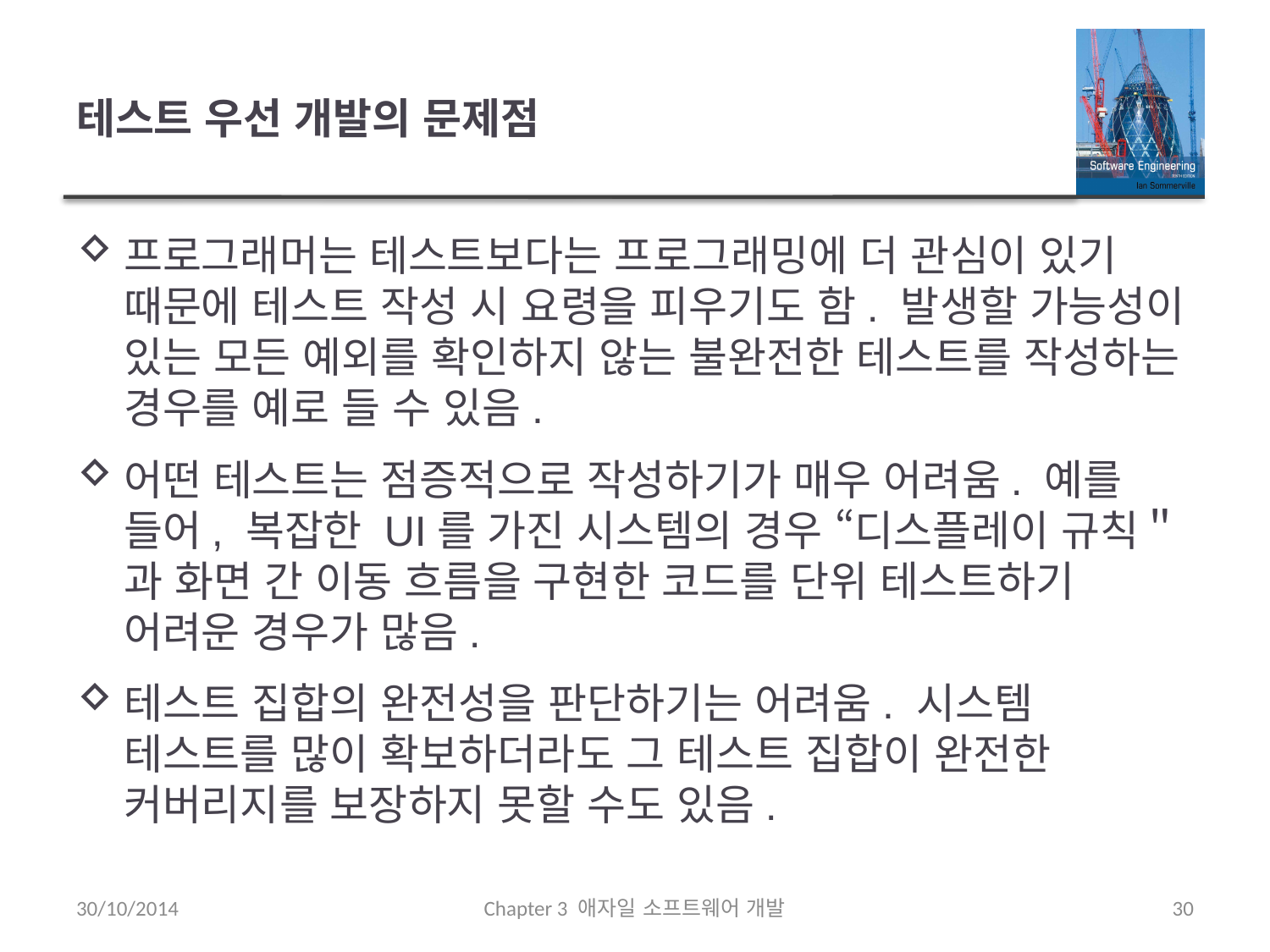

# 테스트 우선 개발의 문제점
프로그래머는 테스트보다는 프로그래밍에 더 관심이 있기 때문에 테스트 작성 시 요령을 피우기도 함. 발생할 가능성이 있는 모든 예외를 확인하지 않는 불완전한 테스트를 작성하는 경우를 예로 들 수 있음.
어떤 테스트는 점증적으로 작성하기가 매우 어려움. 예를 들어, 복잡한 UI를 가진 시스템의 경우 “디스플레이 규칙＂과 화면 간 이동 흐름을 구현한 코드를 단위 테스트하기 어려운 경우가 많음.
테스트 집합의 완전성을 판단하기는 어려움. 시스템 테스트를 많이 확보하더라도 그 테스트 집합이 완전한 커버리지를 보장하지 못할 수도 있음.

30/10/2014
Chapter 3 애자일 소프트웨어 개발
30